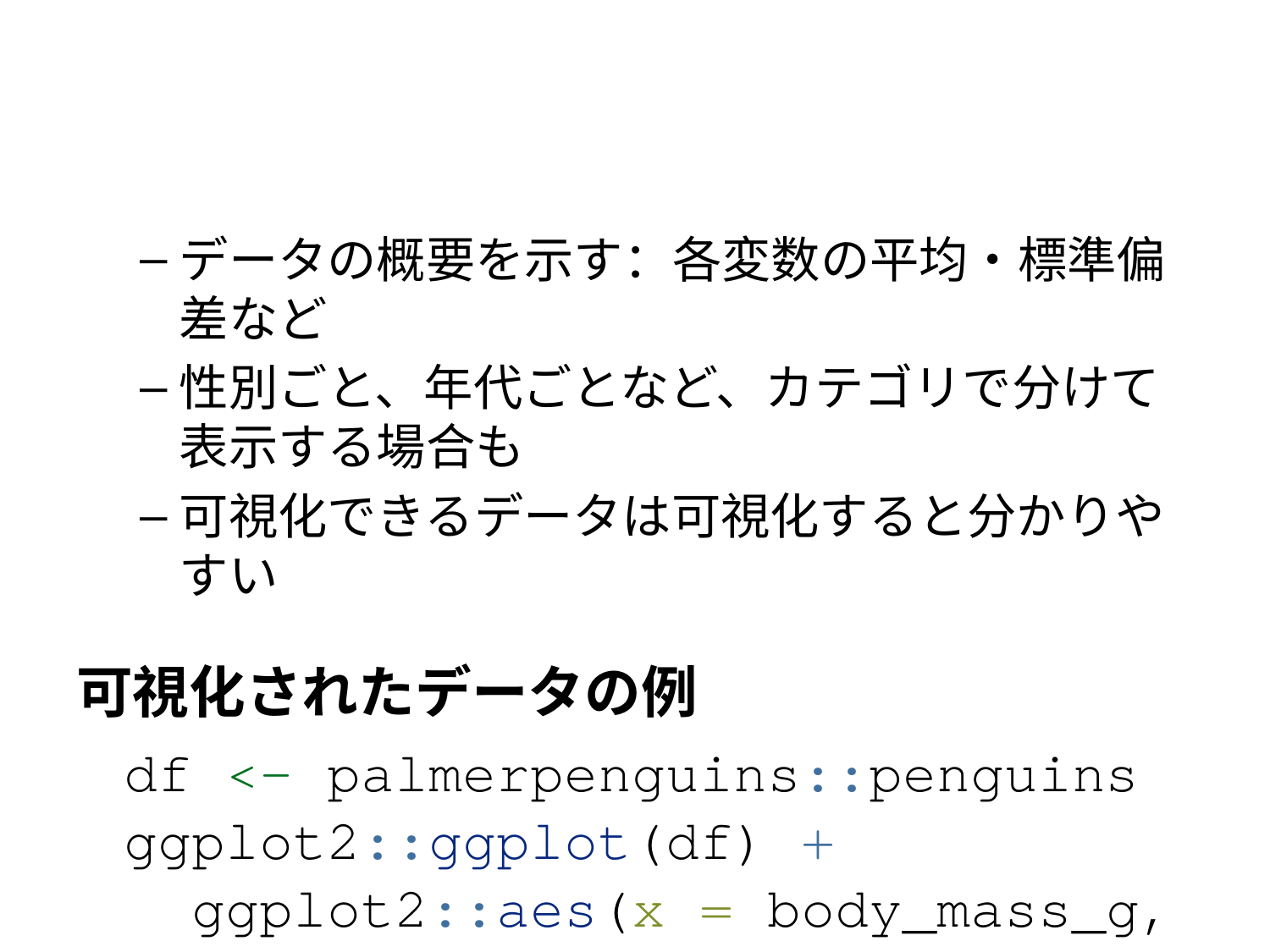

データの概要を示す：各変数の平均・標準偏差など
性別ごと、年代ごとなど、カテゴリで分けて表示する場合も
可視化できるデータは可視化すると分かりやすい
可視化されたデータの例
df <- palmerpenguins::penguins
ggplot2::ggplot(df) +
  ggplot2::aes(x = body_mass_g, y = bill_length_mm, colour = species) +
  ggplot2::geom_point() +
  ggplot2::scale_colour_viridis_d()